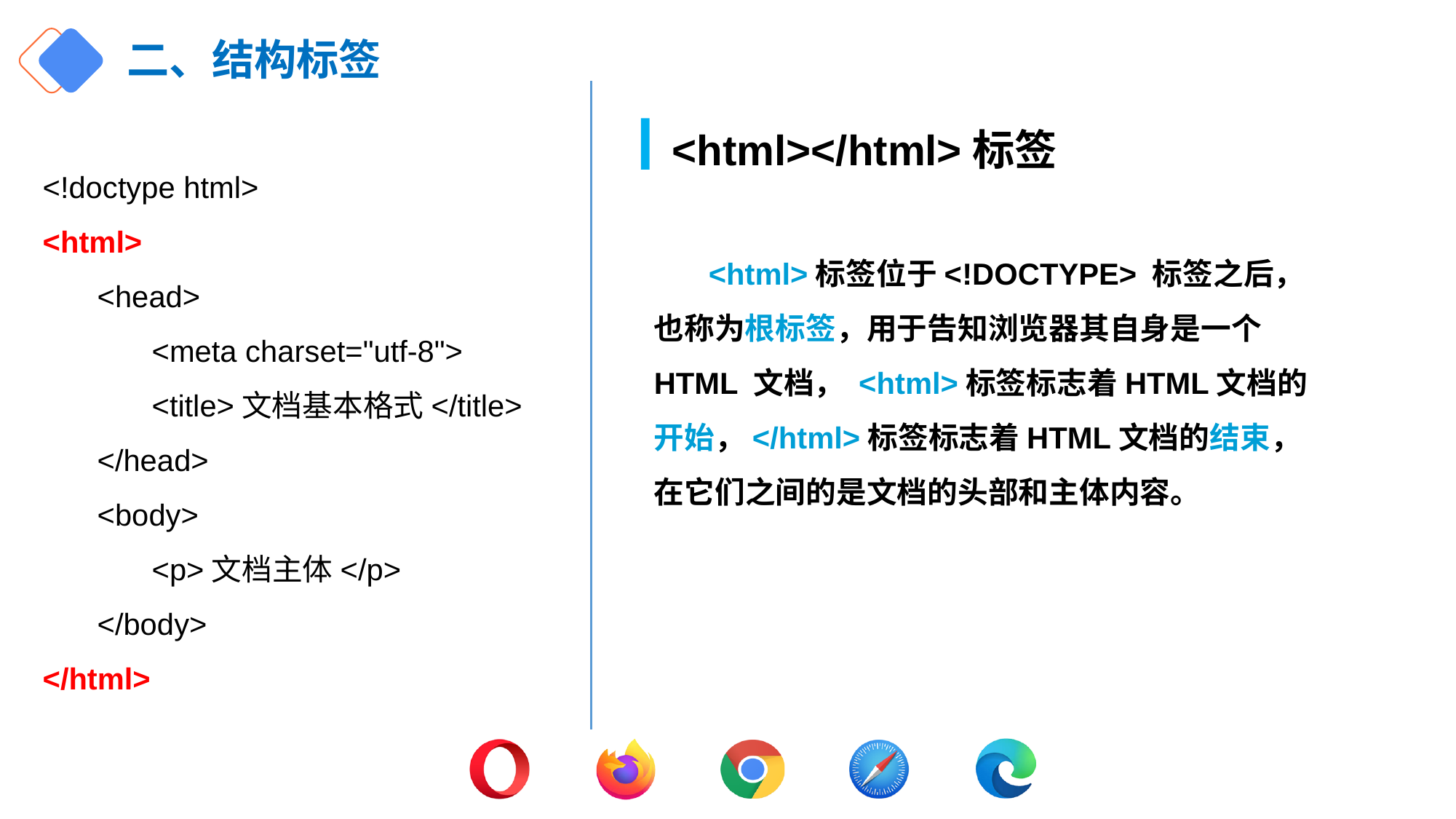

# 二、结构标签
<html></html>标签

<!doctype html>
<html>
<head>
<meta charset="utf-8">
<title>文档基本格式</title>
</head>
<body>
<p>文档主体</p>
</body>
</html>
<html>标签位于<!DOCTYPE> 标签之后，也称为根标签，用于告知浏览器其自身是一个 HTML 文档， <html>标签标志着HTML文档的开始，</html>标签标志着HTML文档的结束，在它们之间的是文档的头部和主体内容。